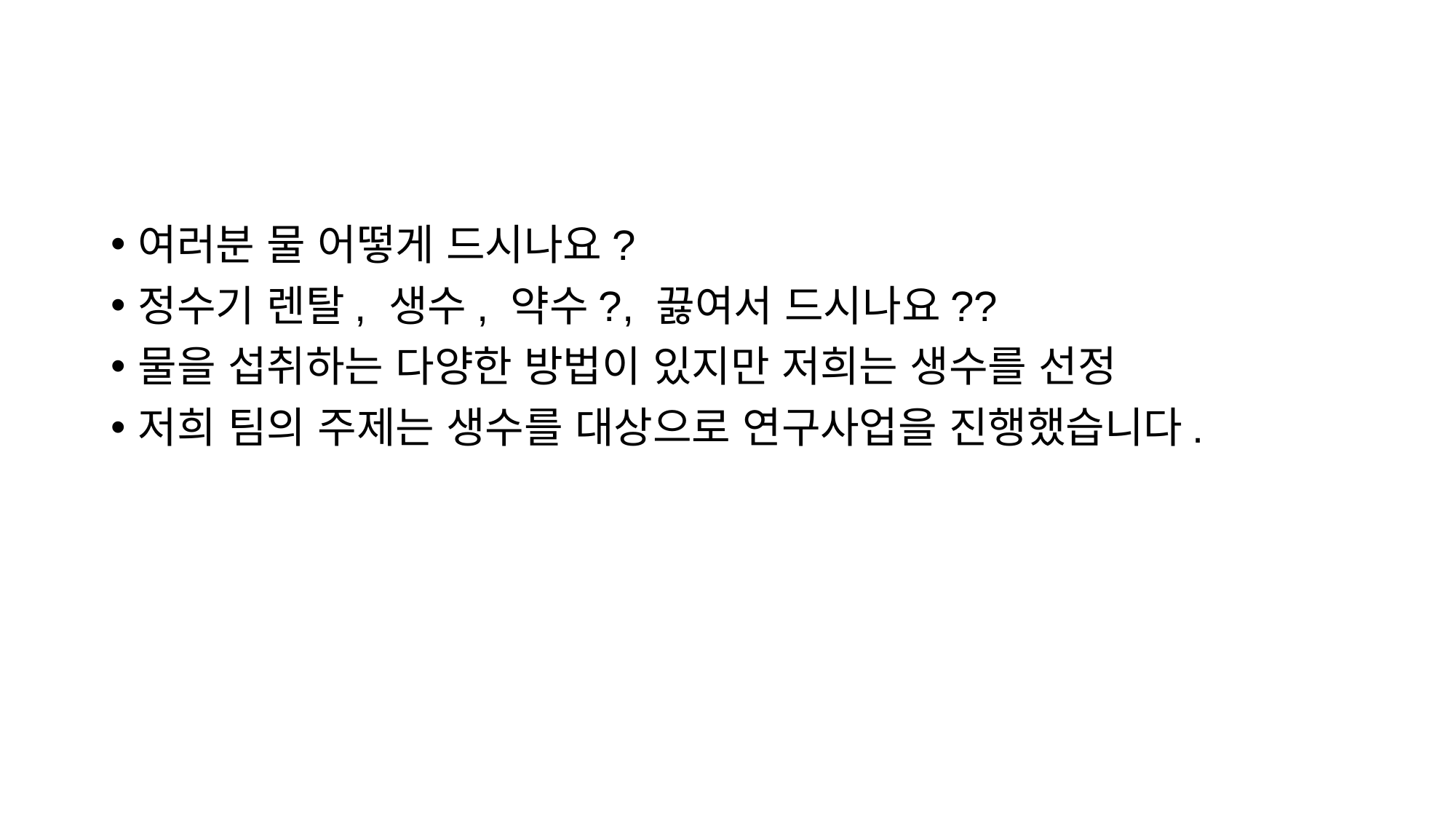

#
여러분 물 어떻게 드시나요?
정수기 렌탈, 생수, 약수?, 끓여서 드시나요??
물을 섭취하는 다양한 방법이 있지만 저희는 생수를 선정
저희 팀의 주제는 생수를 대상으로 연구사업을 진행했습니다.